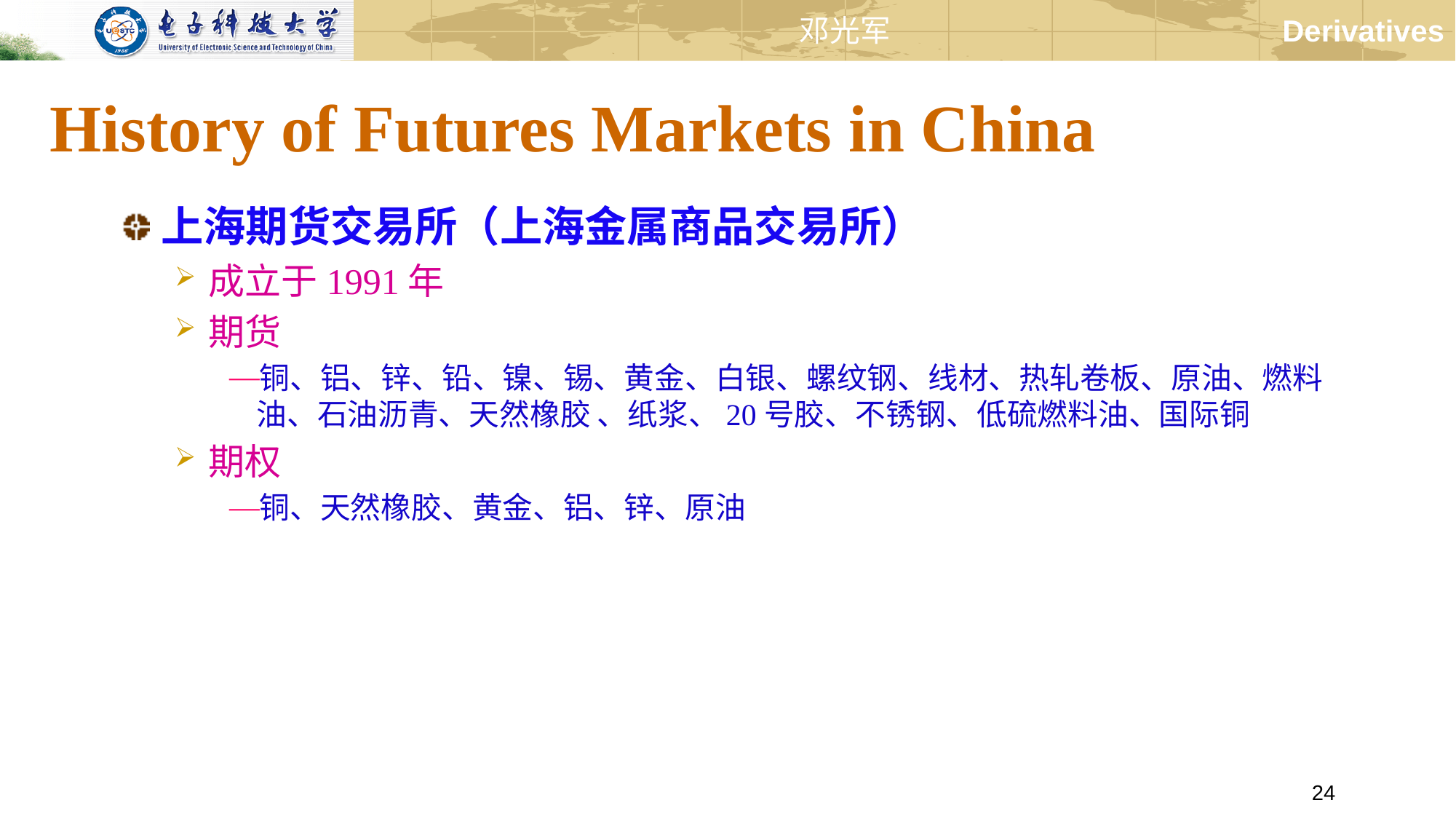

# History of Futures Markets in China
上海期货交易所（上海金属商品交易所）
成立于1991年
期货
铜、铝、锌、铅、镍、锡、黄金、白银、螺纹钢、线材、热轧卷板、原油、燃料油、石油沥青、天然橡胶 、纸浆、20号胶、不锈钢、低硫燃料油、国际铜
期权
铜、天然橡胶、黄金、铝、锌、原油